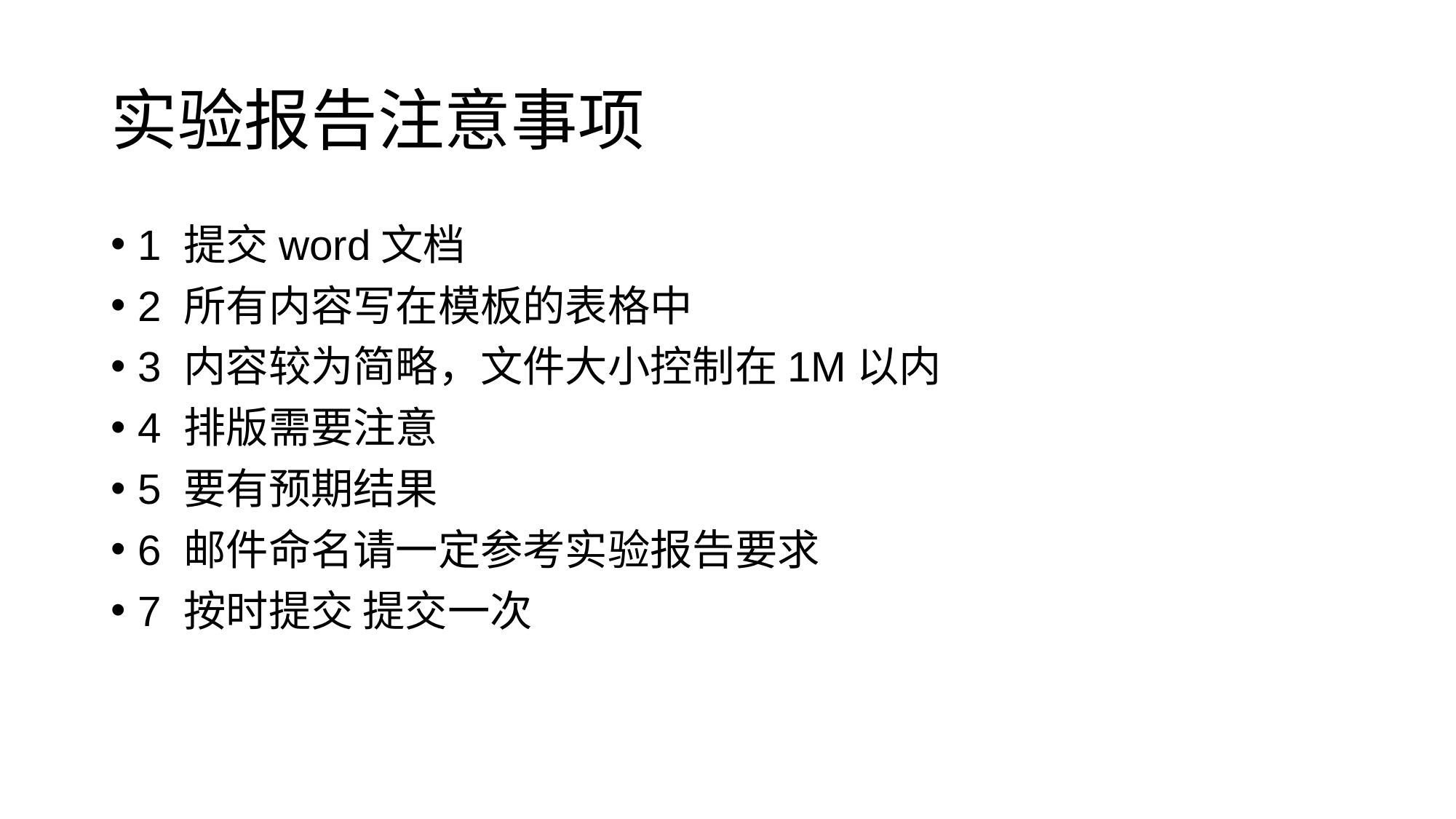

# 实验报告注意事项
1 提交word文档
2 所有内容写在模板的表格中
3 内容较为简略，文件大小控制在1M以内
4 排版需要注意
5 要有预期结果
6 邮件命名请一定参考实验报告要求
7 按时提交 提交一次